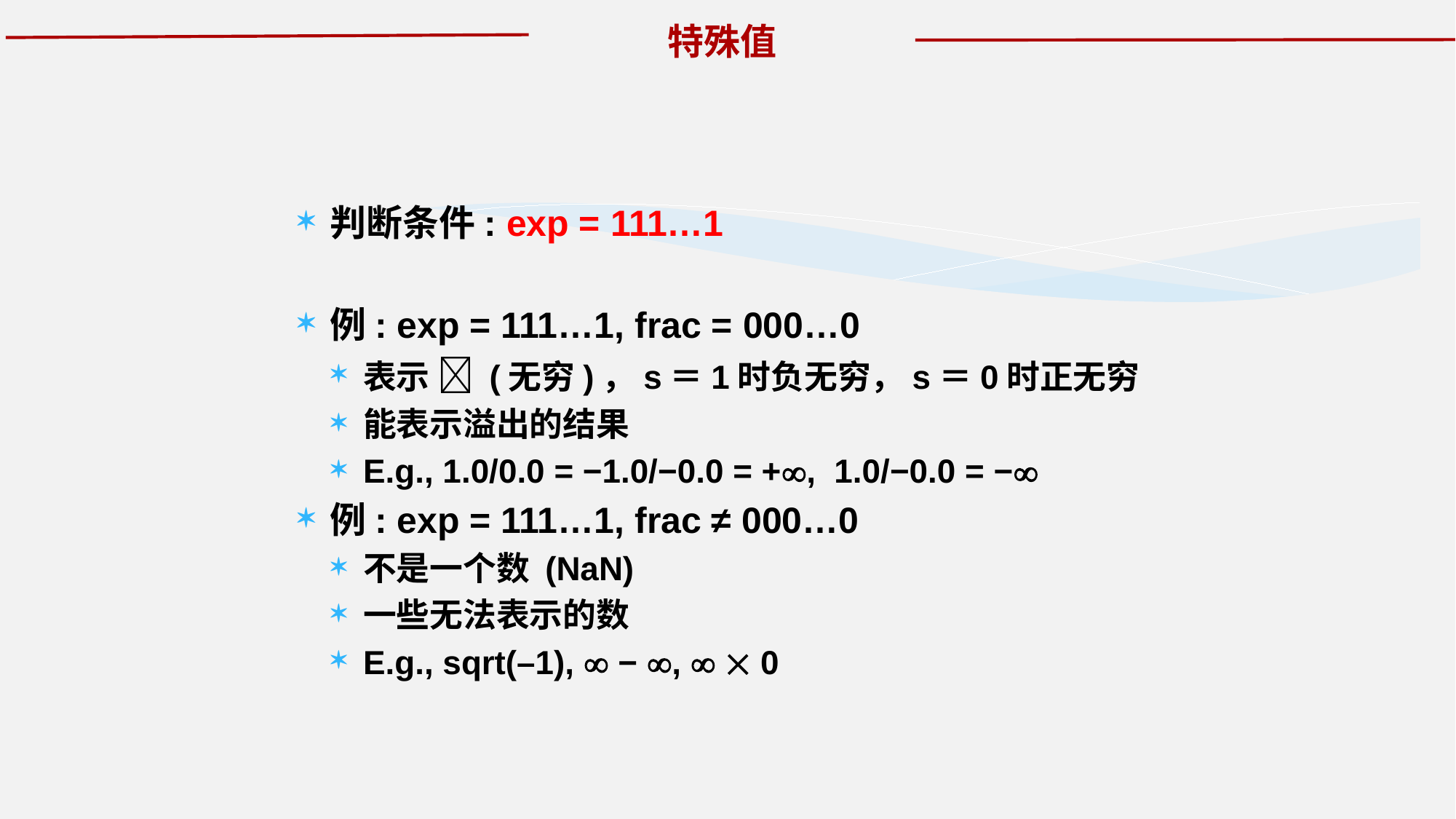

特殊值
判断条件: exp = 111…1

例: exp = 111…1, frac = 000…0
表示 ∞ (无穷)，s＝1时负无穷，s＝0时正无穷
能表示溢出的结果
E.g., 1.0/0.0 = −1.0/−0.0 = +∞,  1.0/−0.0 = −∞
例: exp = 111…1, frac ≠ 000…0
不是一个数 (NaN)
一些无法表示的数
E.g., sqrt(–1), ∞ − ∞, ∞ × 0